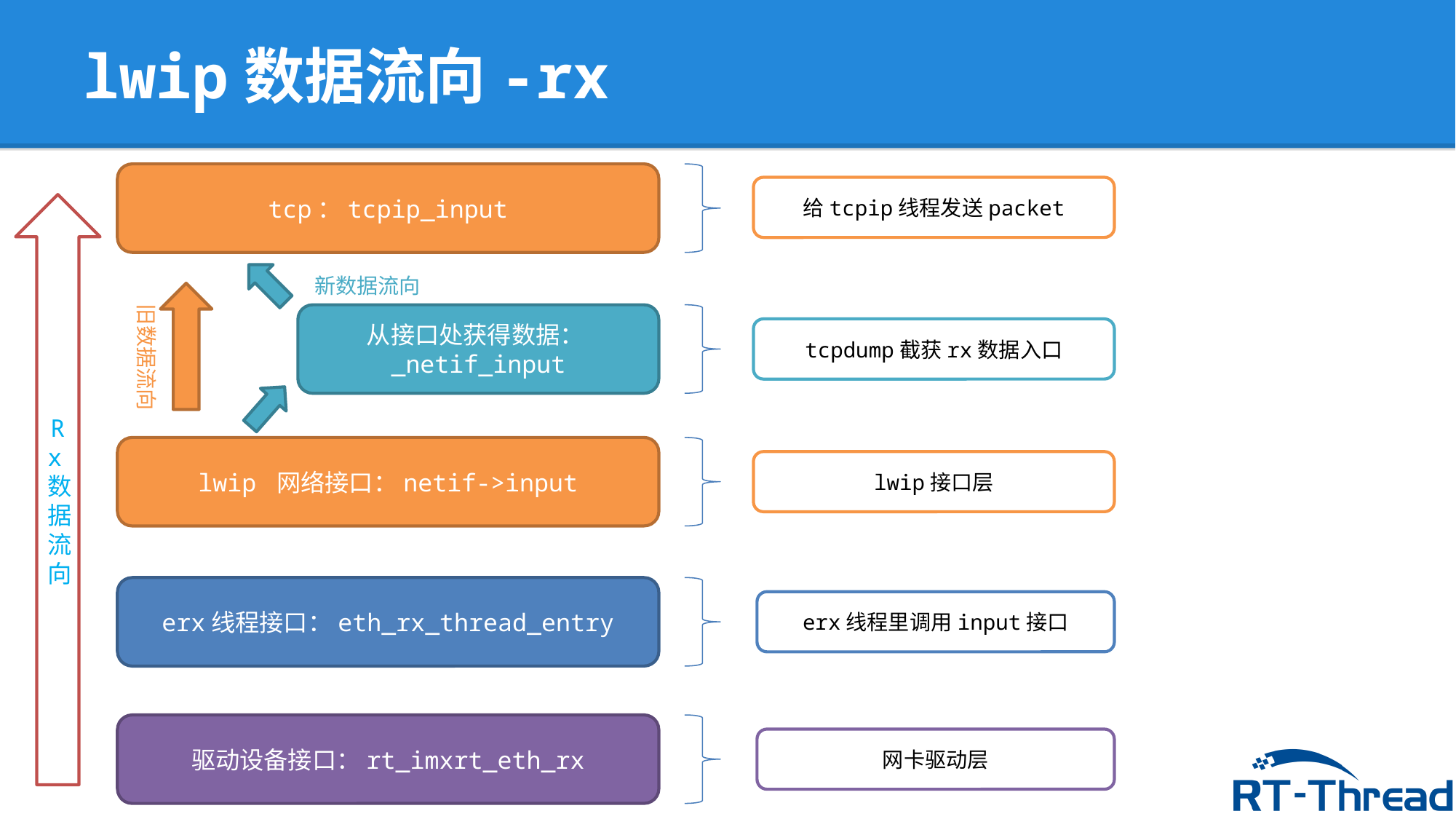

# lwip数据流向-rx
tcp：tcpip_input

给tcpip线程发送packet
Rx数据流向

新数据流向

旧数据流向
从接口处获得数据：_netif_input

tcpdump截获rx数据入口

lwip 网络接口：netif->input

lwip接口层
erx线程接口：eth_rx_thread_entry

erx线程里调用input接口
驱动设备接口：rt_imxrt_eth_rx

网卡驱动层